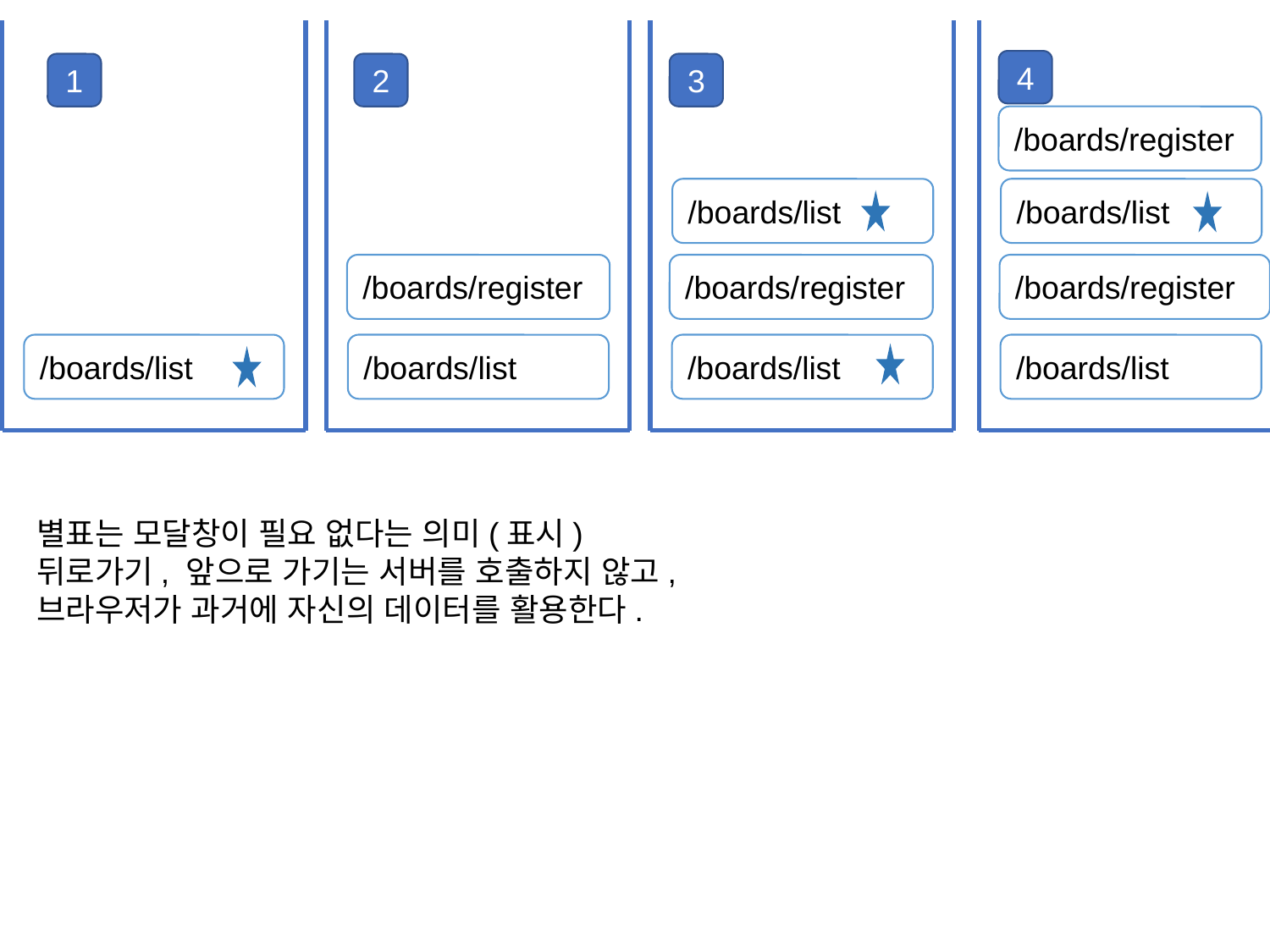

4
1
2
3
/boards/register
/boards/list
/boards/list

/boards/register
/boards/register
/boards/register
/boards/list
/boards/list
/boards/list
/boards/list

별표는 모달창이 필요 없다는 의미(표시)
뒤로가기, 앞으로 가기는 서버를 호출하지 않고,
브라우저가 과거에 자신의 데이터를 활용한다.